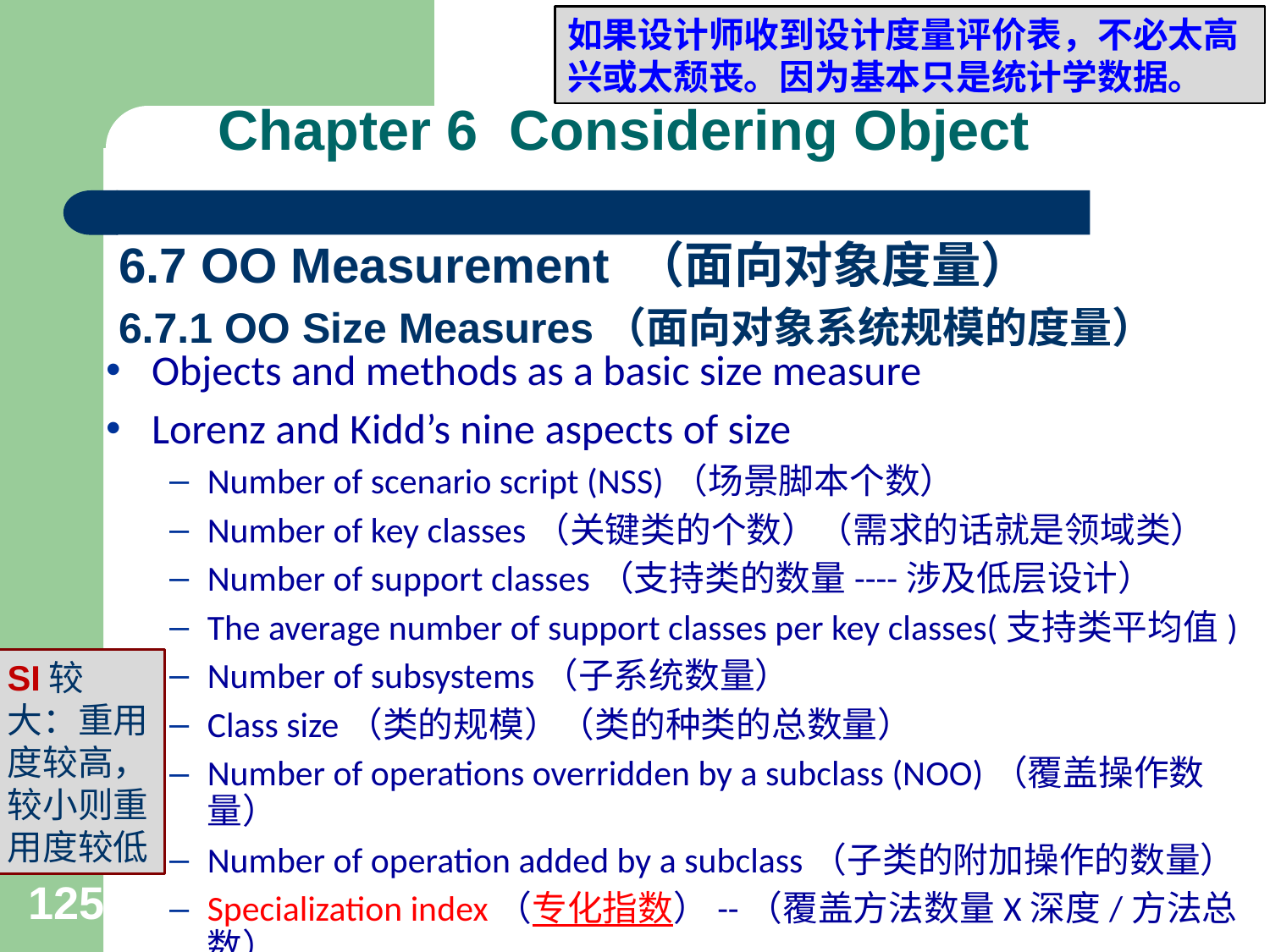

如果设计师收到设计度量评价表，不必太高兴或太颓丧。因为基本只是统计学数据。
# Chapter 6  Considering Object
6.7 OO Measurement （面向对象度量）
6.7.1 OO Size Measures（面向对象系统规模的度量）

Objects and methods as a basic size measure
Lorenz and Kidd’s nine aspects of size
Number of scenario script (NSS)（场景脚本个数）
Number of key classes（关键类的个数）（需求的话就是领域类）
Number of support classes（支持类的数量----涉及低层设计）
The average number of support classes per key classes(支持类平均值)
Number of subsystems（子系统数量）
Class size（类的规模）（类的种类的总数量）
Number of operations overridden by a subclass (NOO)（覆盖操作数量）
Number of operation added by a subclass（子类的附加操作的数量）
Specialization index（专化指数）--（覆盖方法数量X深度/方法总数）
SI = (NOO X debth) / (total class methods)（单独一个类的度量）
SI较大：重用度较高，较小则重用度较低
125